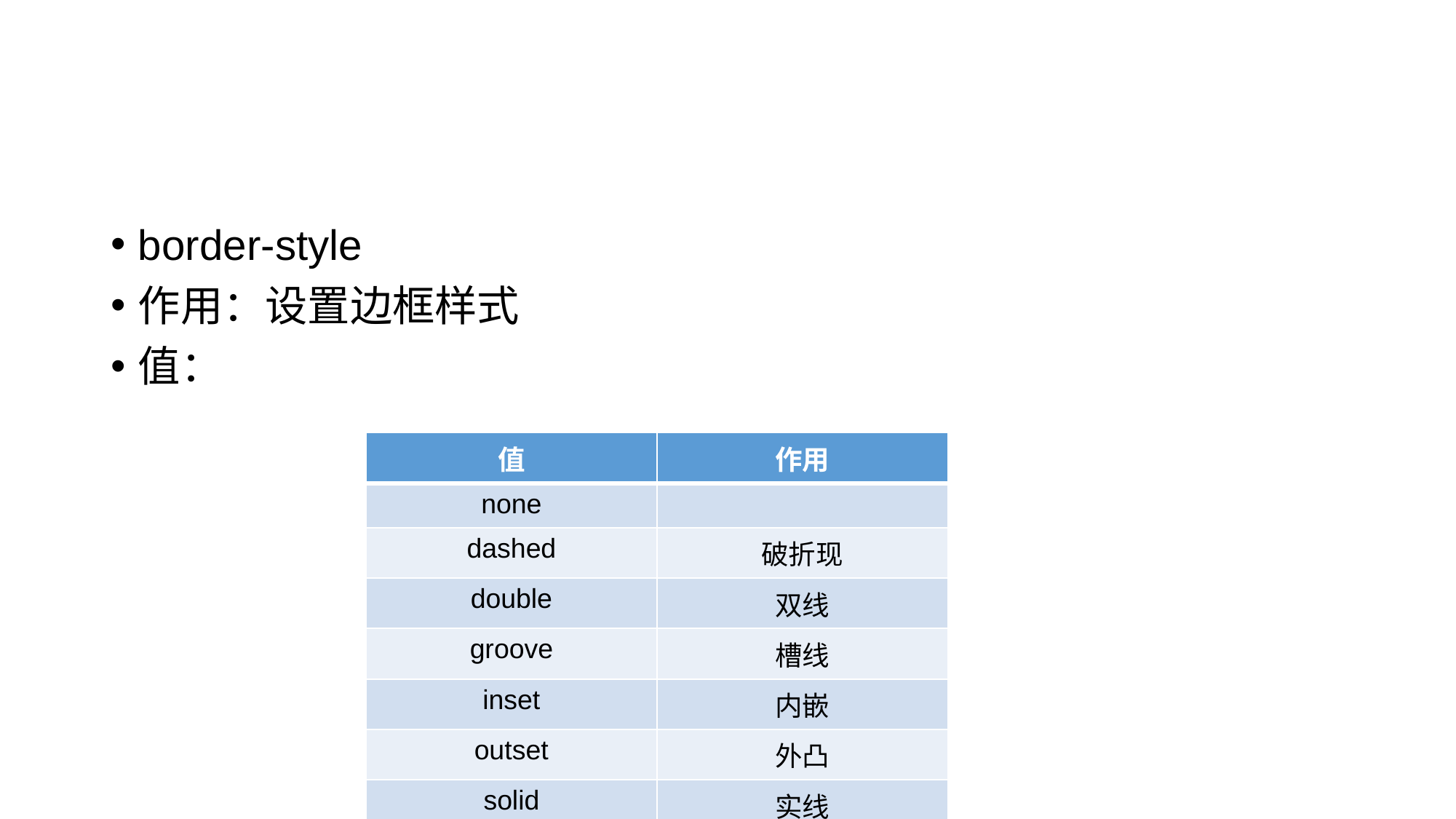

#
border-style
作用：设置边框样式
值：

| 值 | 作用 |
| --- | --- |
| none |  |
| dashed | 破折现 |
| double | 双线 |
| groove | 槽线 |
| inset | 内嵌 |
| outset | 外凸 |
| solid | 实线 |